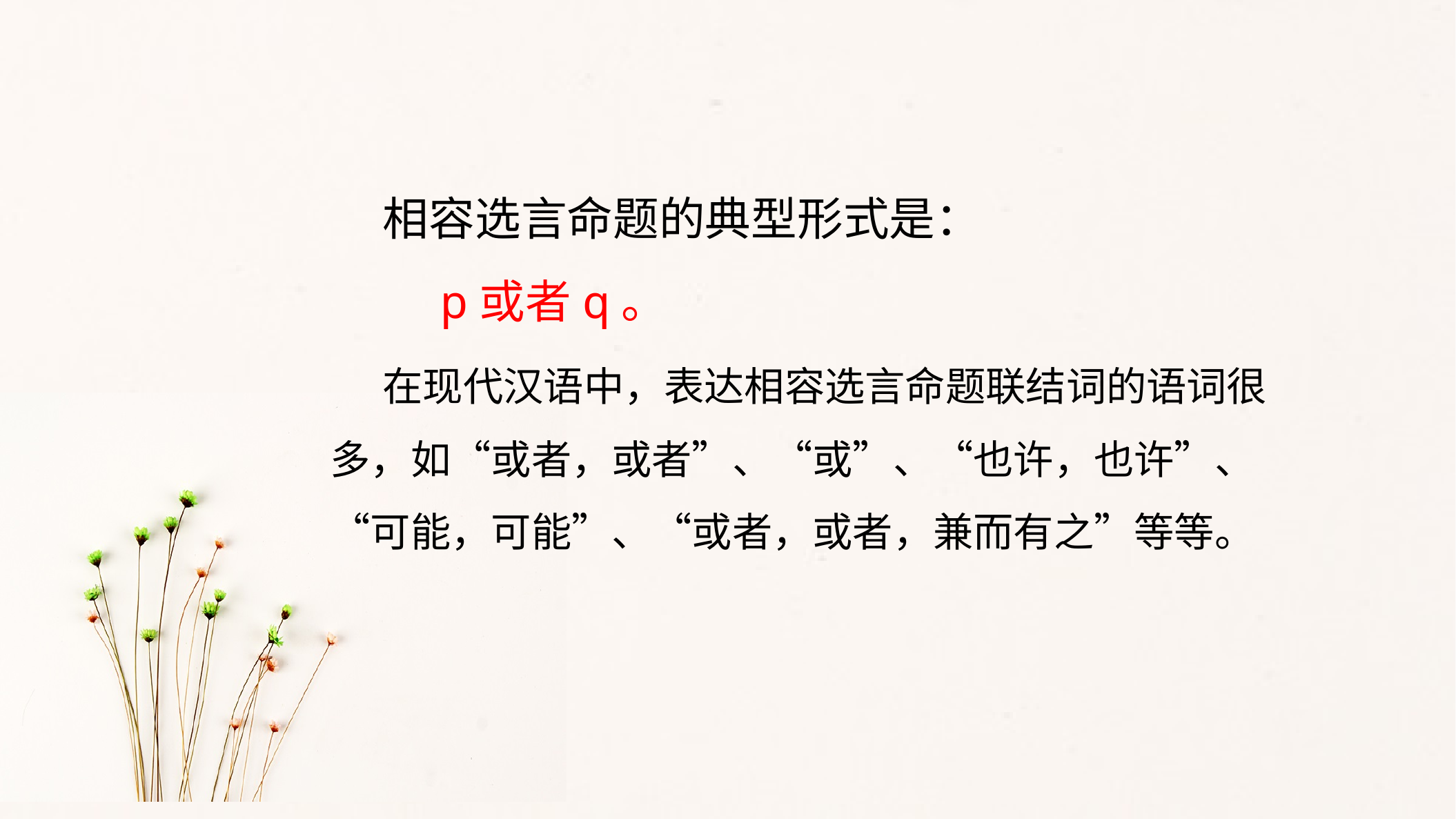

相容选言命题的典型形式是：
    p或者q。
    在现代汉语中，表达相容选言命题联结词的语词很多，如“或者，或者”、“或”、“也许，也许”、“可能，可能”、“或者，或者，兼而有之”等等。